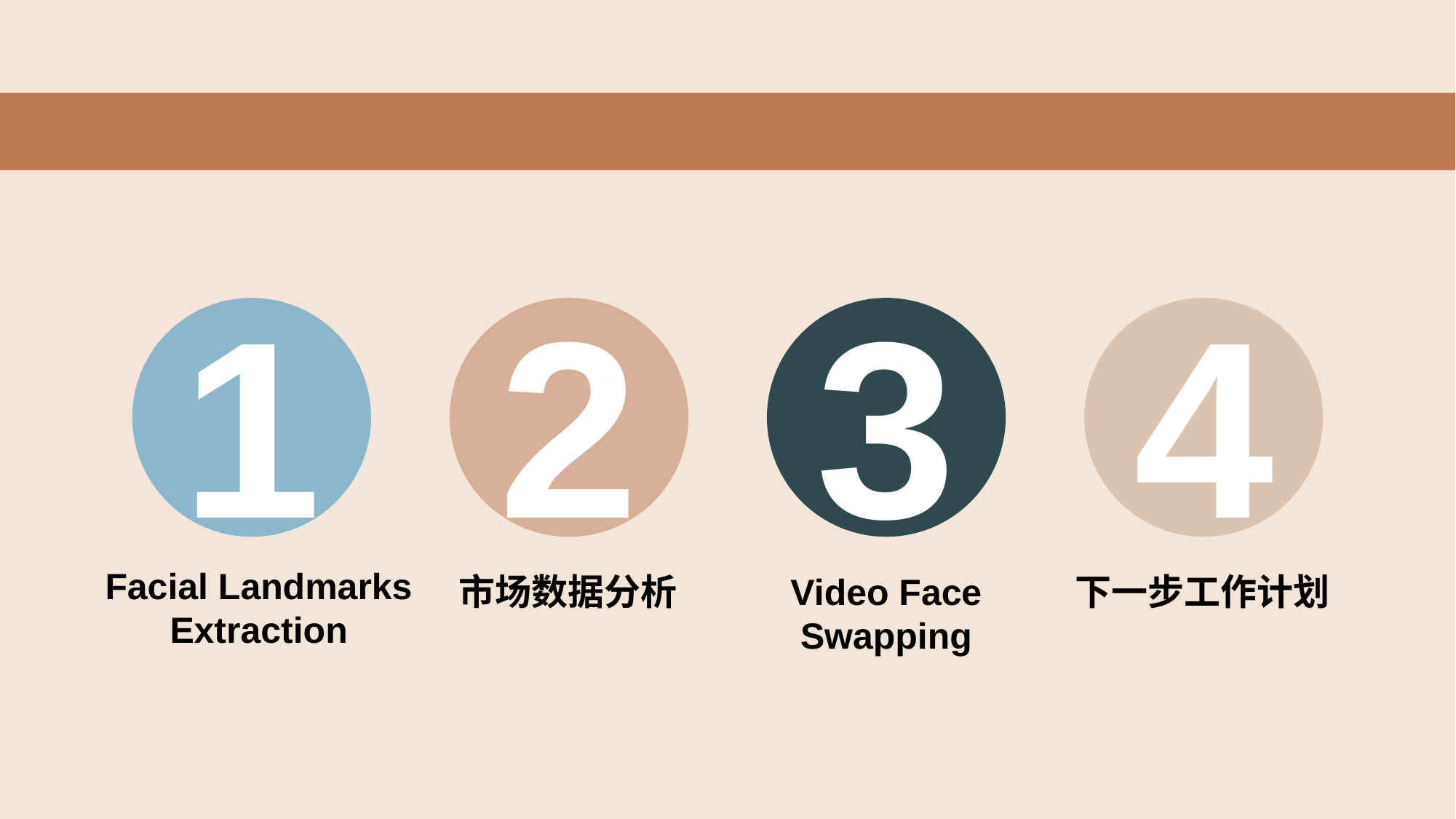

1
2
3
4
Facial Landmarks Extraction

市场数据分析
Video Face Swapping

下一步工作计划